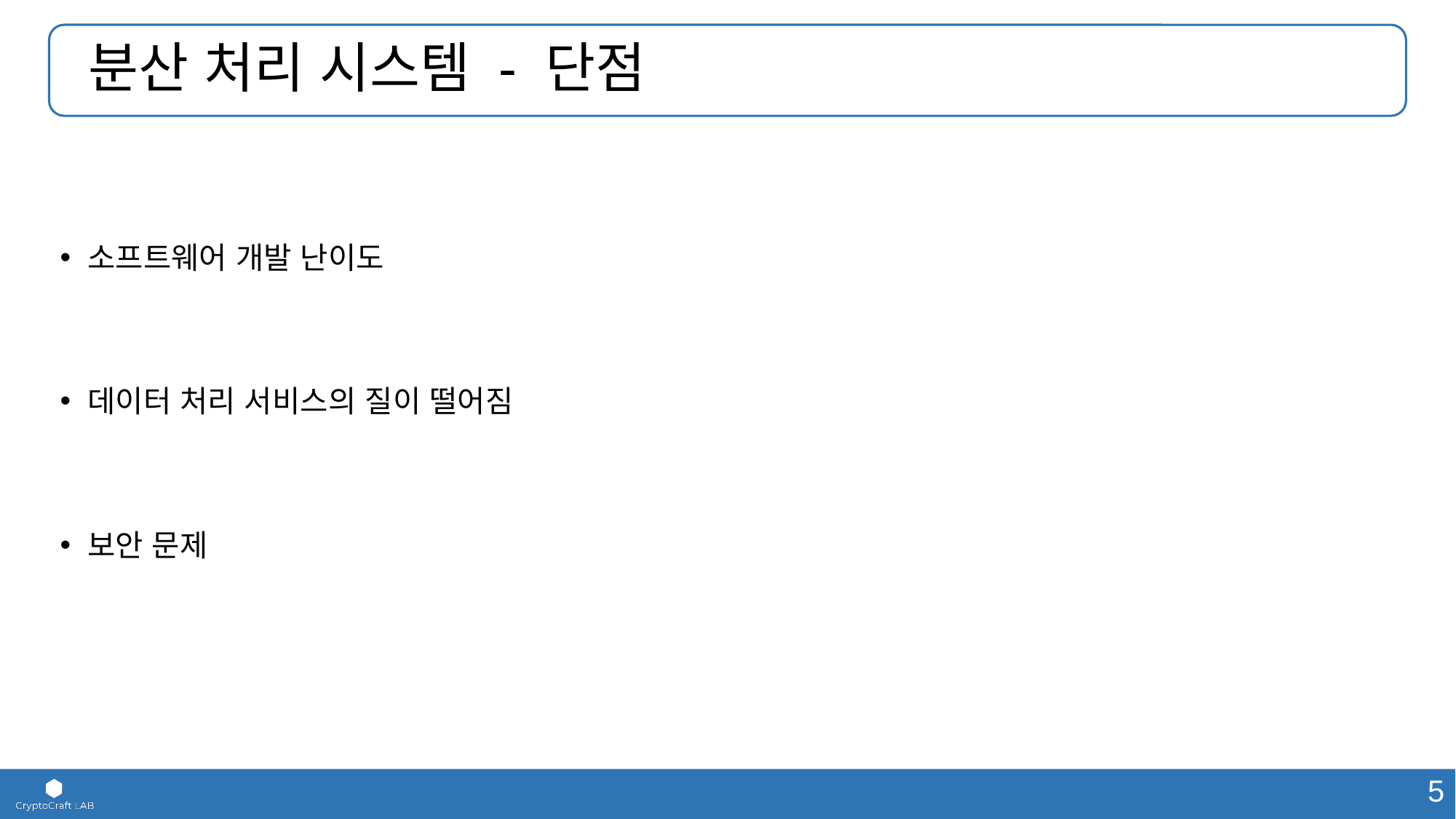

# 분산 처리 시스템 - 단점

소프트웨어 개발 난이도

데이터 처리 서비스의 질이 떨어짐

보안 문제